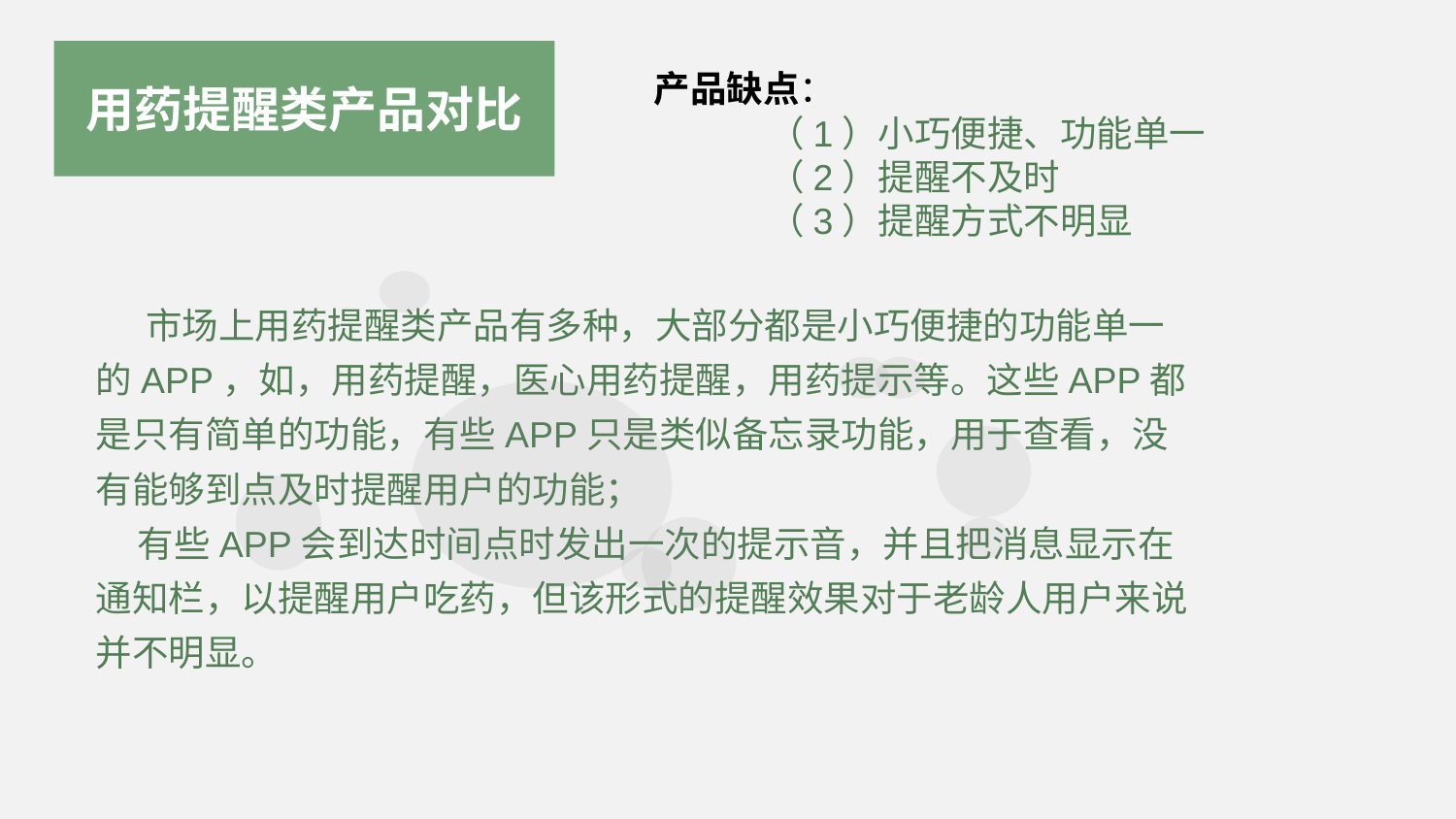

产品缺点：
（1）小巧便捷、功能单一
（2）提醒不及时
（3）提醒方式不明显
用药提醒类产品对比

     市场上用药提醒类产品有多种，大部分都是小巧便捷的功能单一的APP，如，用药提醒，医心用药提醒，用药提示等。这些APP都是只有简单的功能，有些APP只是类似备忘录功能，用于查看，没有能够到点及时提醒用户的功能；
    有些APP会到达时间点时发出一次的提示音，并且把消息显示在通知栏，以提醒用户吃药，但该形式的提醒效果对于老龄人用户来说并不明显。